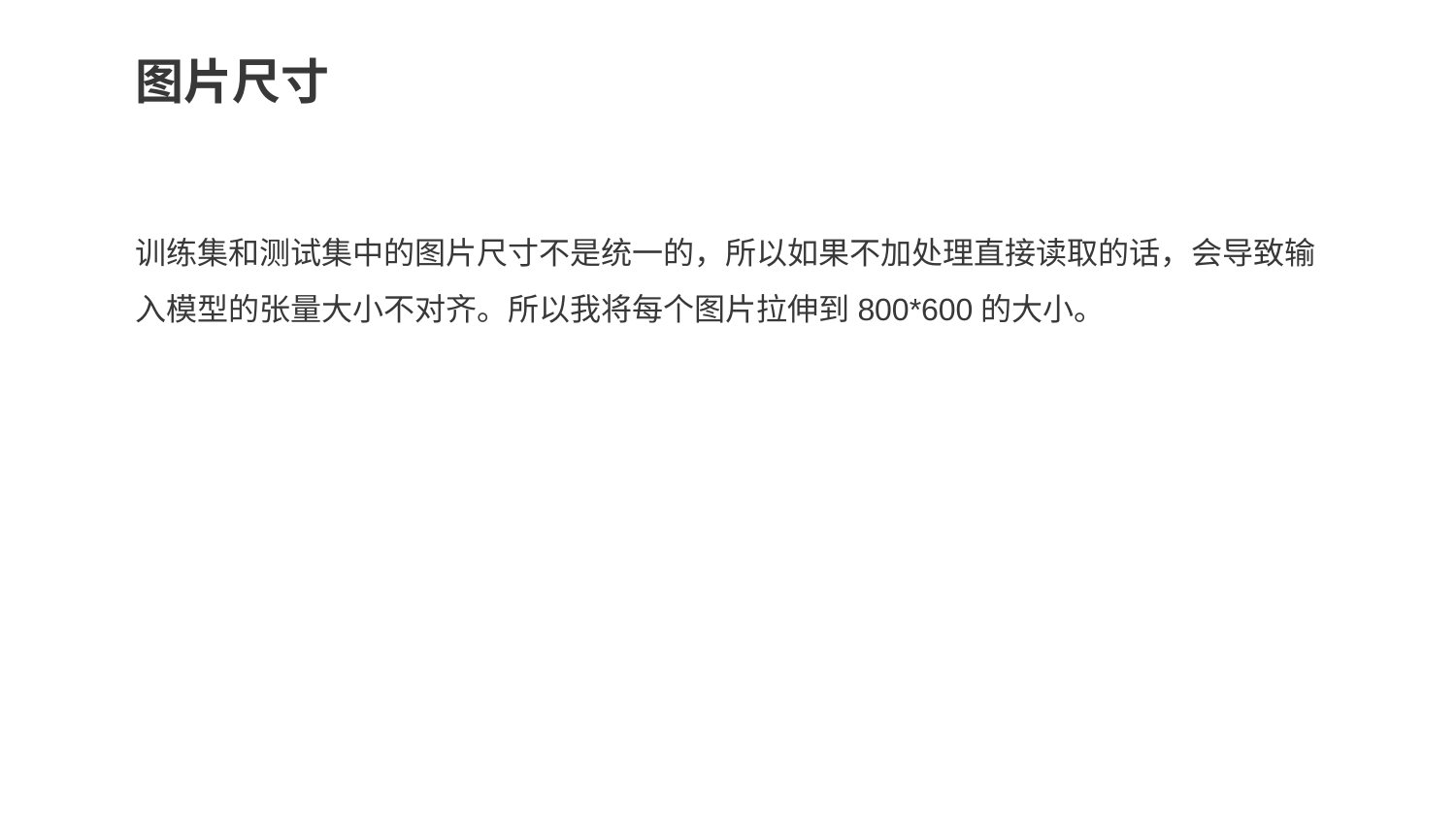

图片尺寸
训练集和测试集中的图片尺寸不是统一的，所以如果不加处理直接读取的话，会导致输入模型的张量大小不对齐。所以我将每个图片拉伸到800*600的大小。